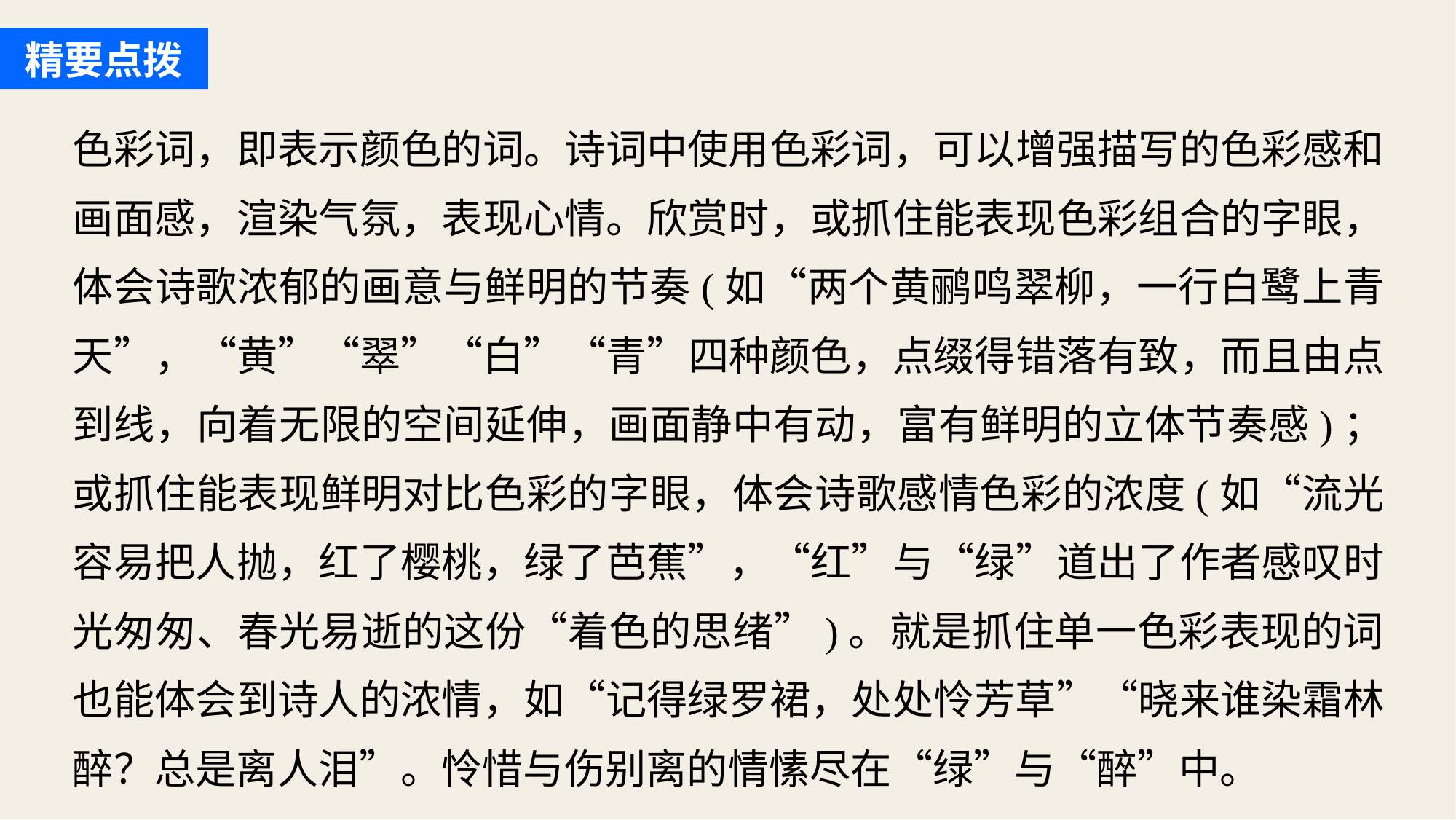

精要点拨
色彩词，即表示颜色的词。诗词中使用色彩词，可以增强描写的色彩感和画面感，渲染气氛，表现心情。欣赏时，或抓住能表现色彩组合的字眼，体会诗歌浓郁的画意与鲜明的节奏(如“两个黄鹂鸣翠柳，一行白鹭上青天”，“黄”“翠”“白”“青”四种颜色，点缀得错落有致，而且由点到线，向着无限的空间延伸，画面静中有动，富有鲜明的立体节奏感)；或抓住能表现鲜明对比色彩的字眼，体会诗歌感情色彩的浓度(如“流光容易把人抛，红了樱桃，绿了芭蕉”，“红”与“绿”道出了作者感叹时光匆匆、春光易逝的这份“着色的思绪”)。就是抓住单一色彩表现的词也能体会到诗人的浓情，如“记得绿罗裙，处处怜芳草”“晓来谁染霜林醉？总是离人泪”。怜惜与伤别离的情愫尽在“绿”与“醉”中。